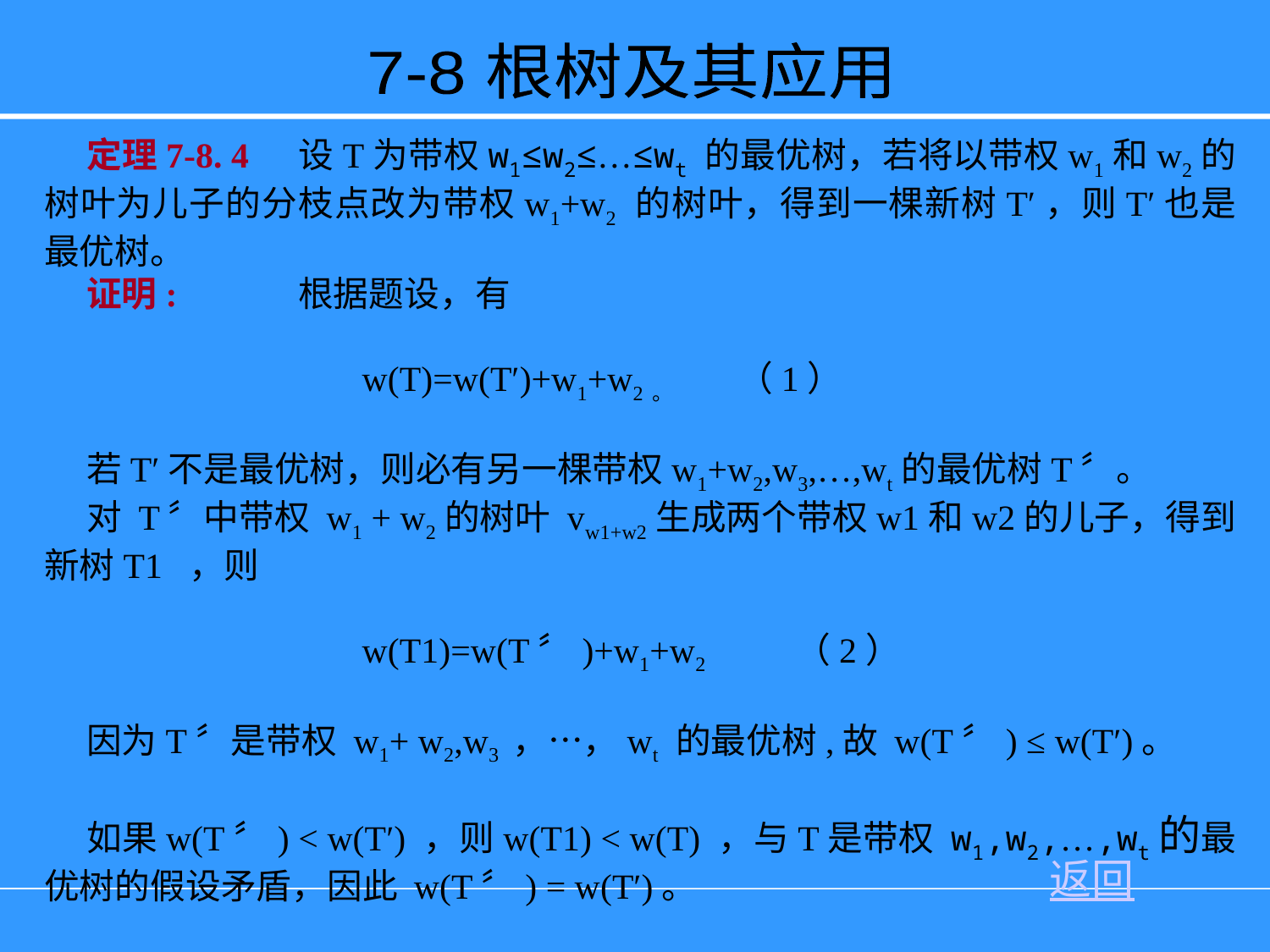

7-8 根树及其应用

定理7-8. 4	设T为带权w1≤w2≤…≤wt 的最优树，若将以带权w1和w2的树叶为儿子的分枝点改为带权w1+w2 的树叶，得到一棵新树T′，则T′也是最优树。
证明:	根据题设，有

                               w(T)=w(T′)+w1+w2。              （1）

若T′不是最优树，则必有另一棵带权w1+w2,w3,…,wt的最优树T〞。
对 T〞中带权 w1 + w2的树叶 vw1+w2生成两个带权w1和w2的儿子，得到新树T1  ，则

                               w(T1)=w(T〞)+w1+w2          （2）

因为T〞是带权 w1+ w2,w3 ，…，wt 的最优树,故 w(T〞) ≤ w(T′)。

如果w(T〞) < w(T′) ，则w(T1) < w(T) ，与T是带权 w1,w2,…,wt的最优树的假设矛盾，因此 w(T〞) = w(T′)。

从而， w(T〞) = w(T′) ,T′是带权 w1+w2,w3，…  wt，的最优树。

返回